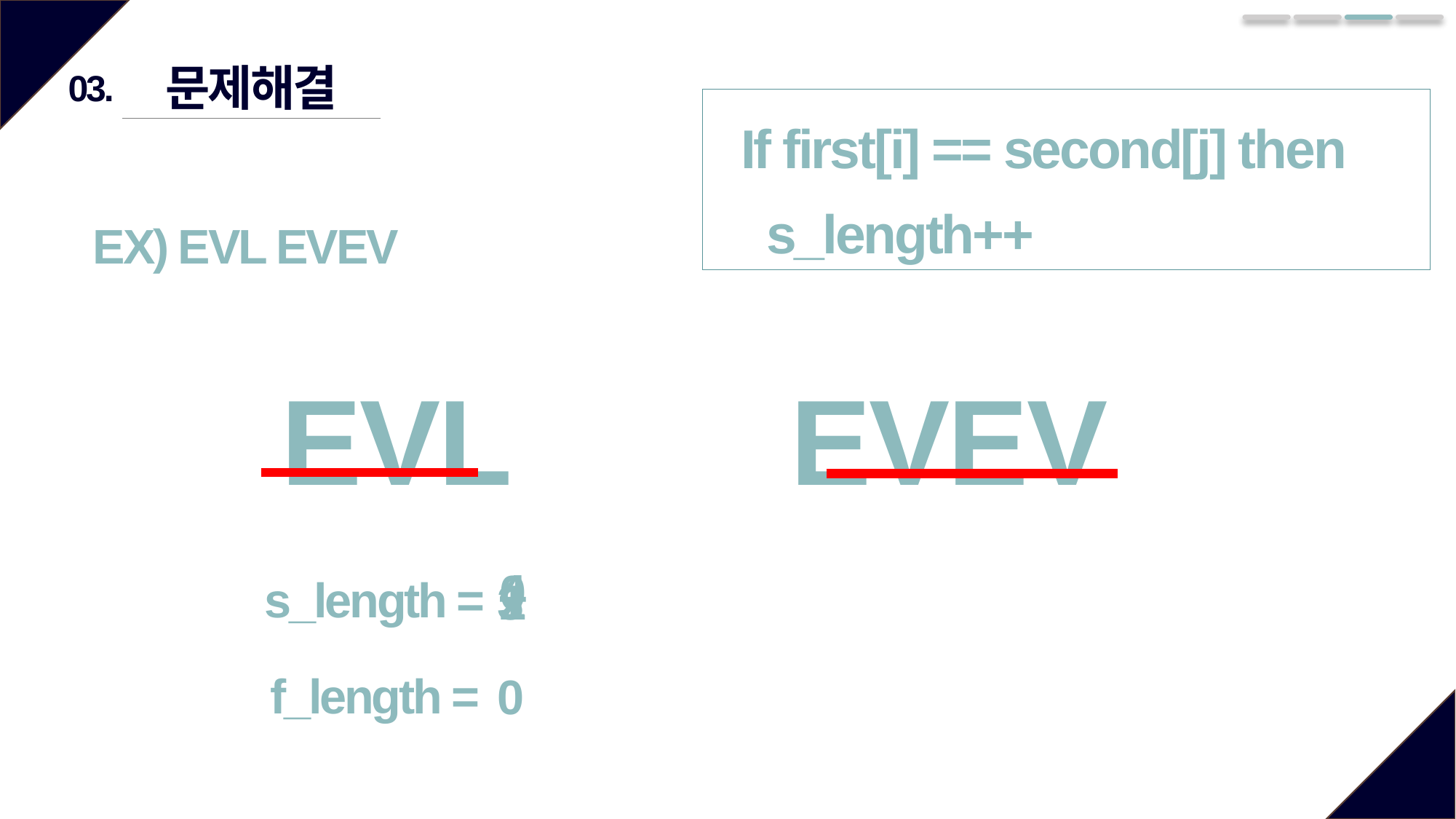

문제해결
03.
  If first[i] == second[j] then
    s_length++
EX) EVL EVEV
EVL         EVEV
s_length =
3
2
1
4
0
f_length =
0